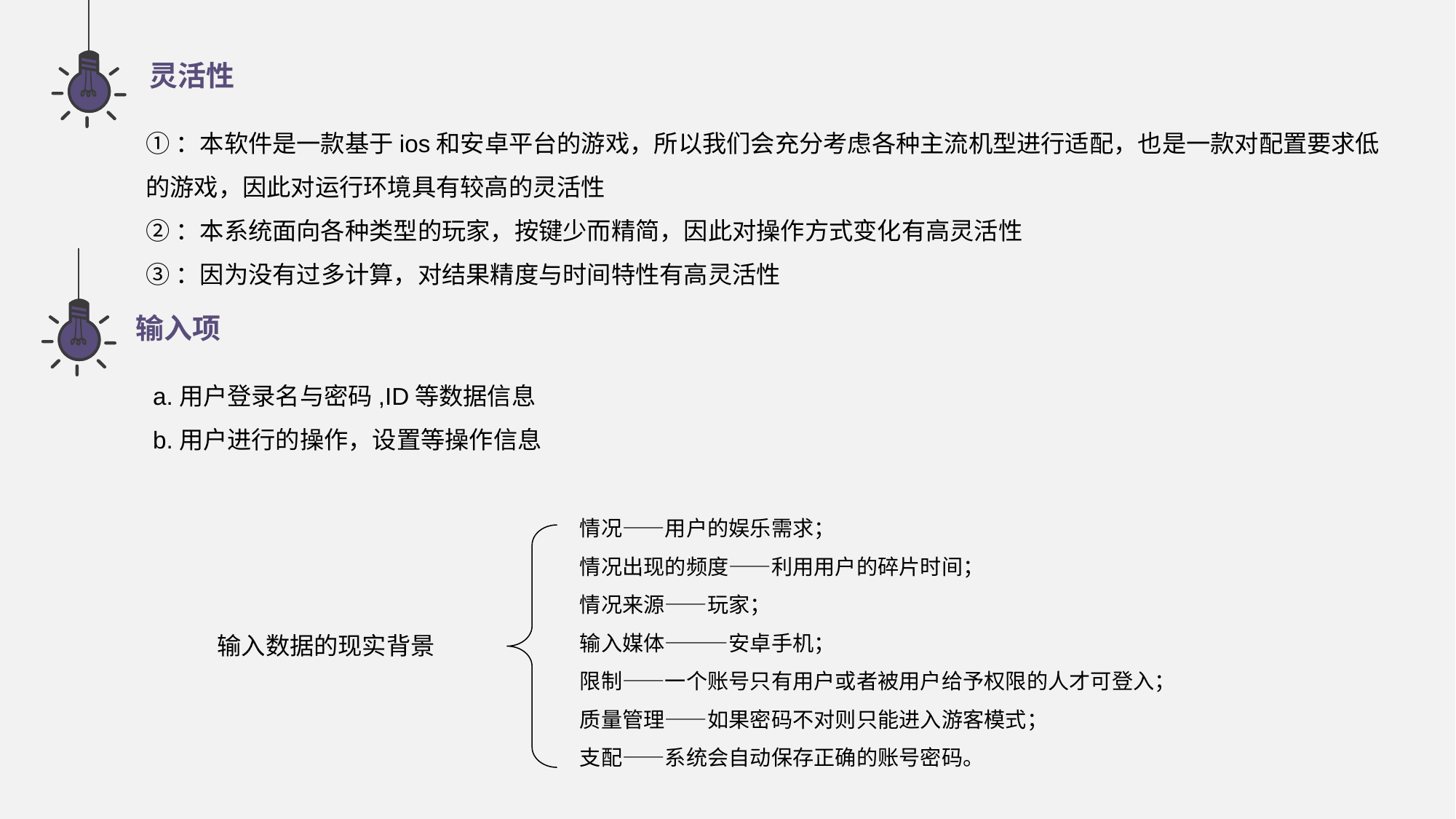

灵活性
①：本软件是一款基于ios和安卓平台的游戏，所以我们会充分考虑各种主流机型进行适配，也是一款对配置要求低的游戏，因此对运行环境具有较高的灵活性
②：本系统面向各种类型的玩家，按键少而精简，因此对操作方式变化有高灵活性
③：因为没有过多计算，对结果精度与时间特性有高灵活性

输入项
a.用户登录名与密码,ID等数据信息
b.用户进行的操作，设置等操作信息
情况——用户的娱乐需求；
情况出现的频度——利用用户的碎片时间；
情况来源——玩家；
输入媒体———安卓手机；
限制——一个账号只有用户或者被用户给予权限的人才可登入；
质量管理——如果密码不对则只能进入游客模式；
支配——系统会自动保存正确的账号密码。

输入数据的现实背景